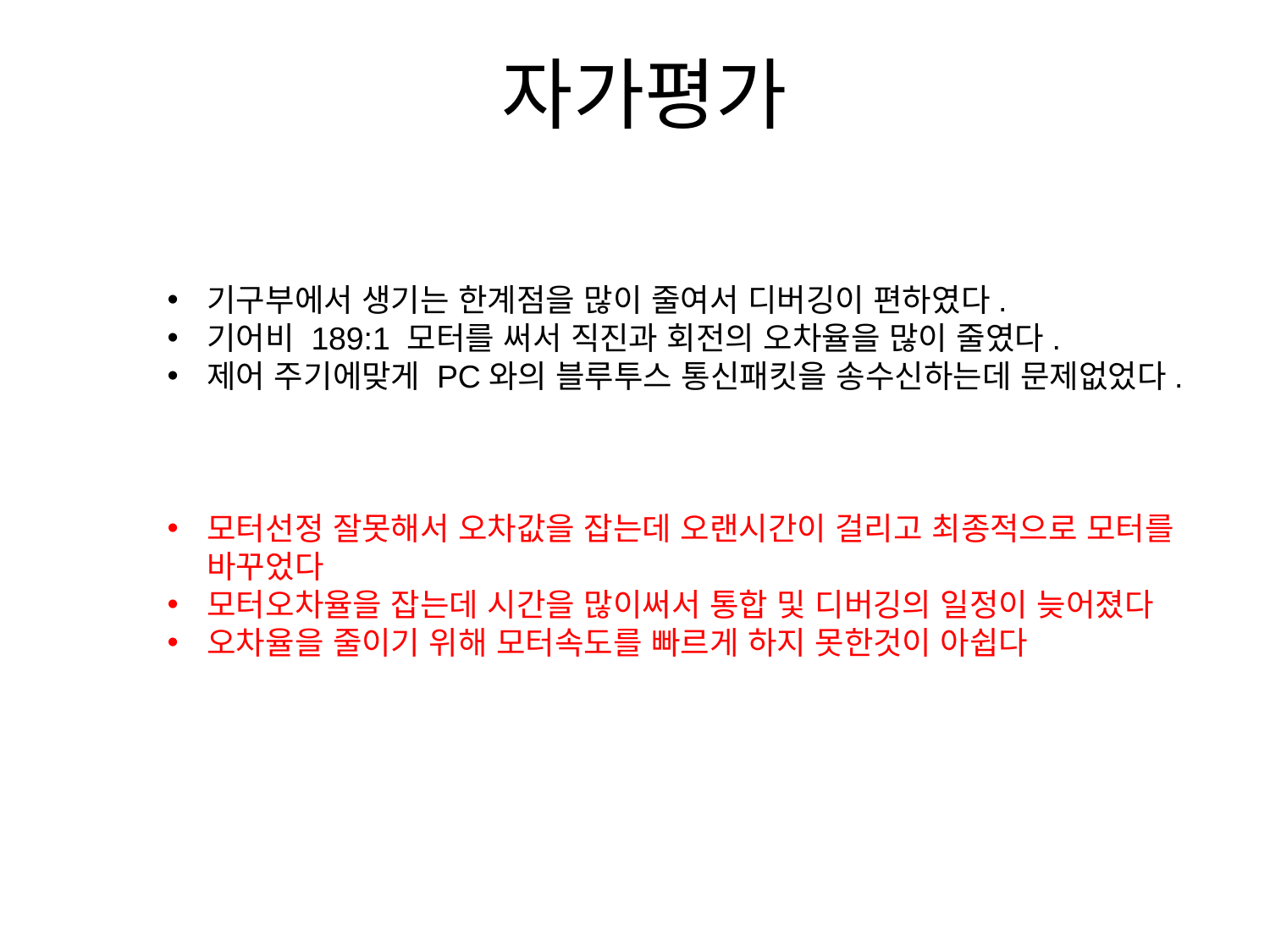

# 자가평가

기구부에서 생기는 한계점을 많이 줄여서 디버깅이 편하였다.
기어비 189:1 모터를 써서 직진과 회전의 오차율을 많이 줄였다.
제어 주기에맞게 PC와의 블루투스 통신패킷을 송수신하는데 문제없었다.

모터선정 잘못해서 오차값을 잡는데 오랜시간이 걸리고 최종적으로 모터를 바꾸었다
모터오차율을 잡는데 시간을 많이써서 통합 및 디버깅의 일정이 늦어졌다
오차율을 줄이기 위해 모터속도를 빠르게 하지 못한것이 아쉽다